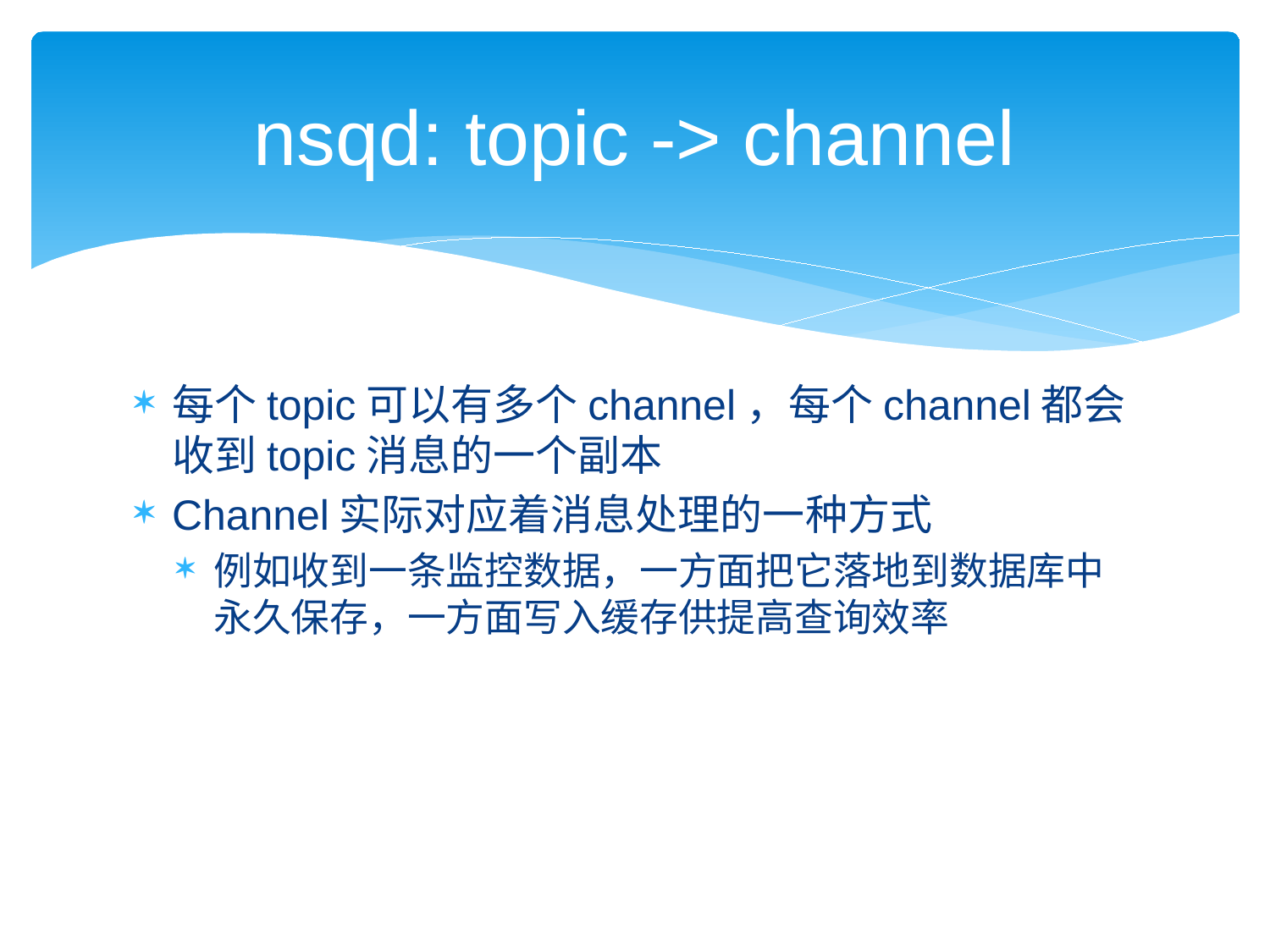

# nsqd: topic -> channel
每个topic可以有多个channel，每个channel都会收到topic消息的一个副本
Channel实际对应着消息处理的一种方式
例如收到一条监控数据，一方面把它落地到数据库中永久保存，一方面写入缓存供提高查询效率